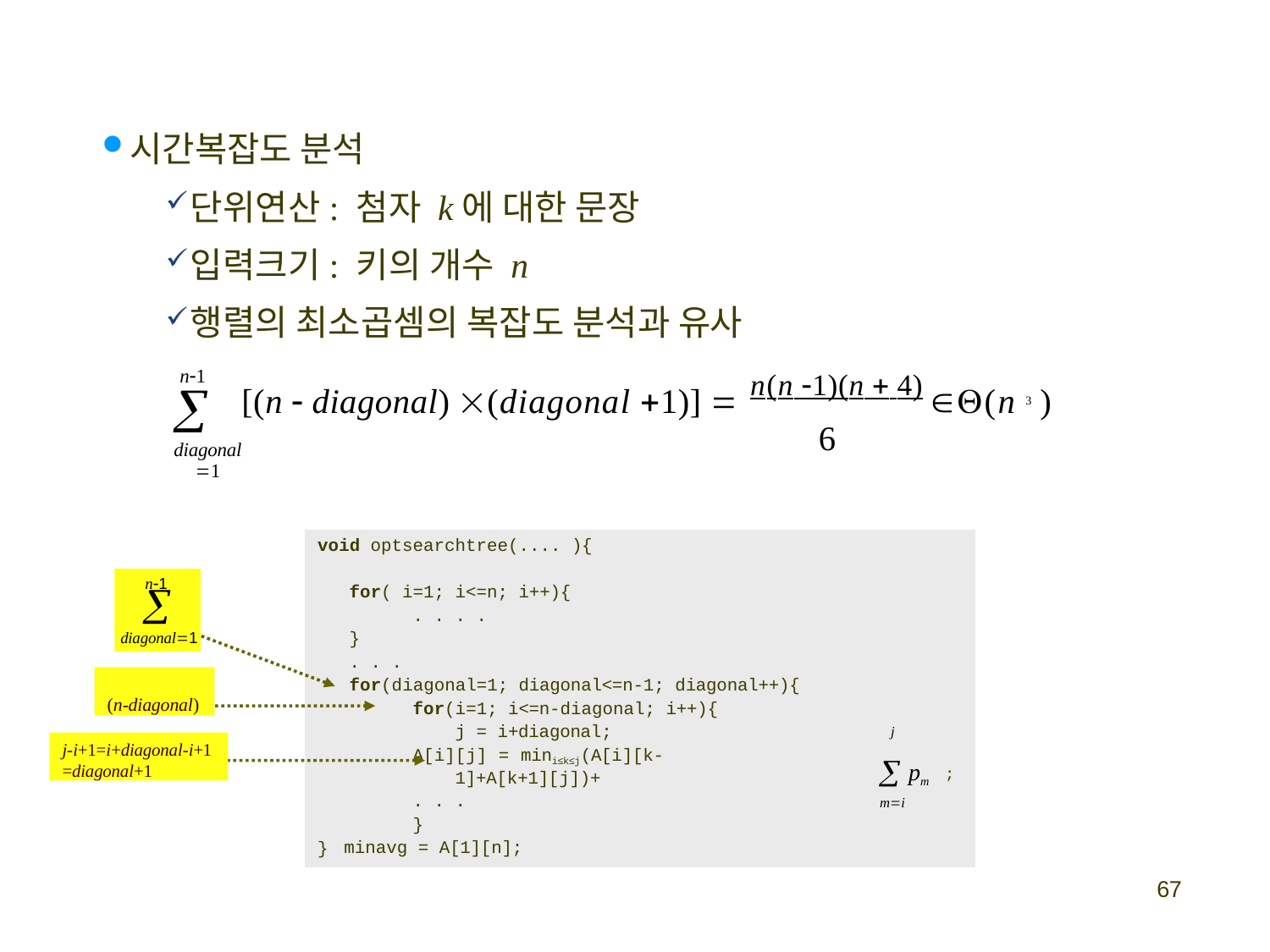

시간복잡도 분석
단위연산: 첨자 k에 대한 문장
입력크기: 키의 개수 n
행렬의 최소곱셈의 복잡도 분석과 유사
n−1
∑
diagonal=1
[(n − diagonal) ×(diagonal +1)] = n(n −1)(n + 4) ∈Θ(n 3 )
6

void optsearchtree(.... ){

n−1
for( i=1; i<=n; i++){
. . . .
}
. . .
for(diagonal=1; diagonal<=n-1; diagonal++){
for(i=1; i<=n-diagonal; i++){ j = i+diagonal;
A[i][j] = mini≤k≤j(A[i][k-1]+A[k+1][j])+
. . .
}
minavg = A[1][n];
∑
diagonal=1

(n-diagonal)
∑ pm ;
m=i
j
j-i+1=i+diagonal-i+1
=diagonal+1
}
67